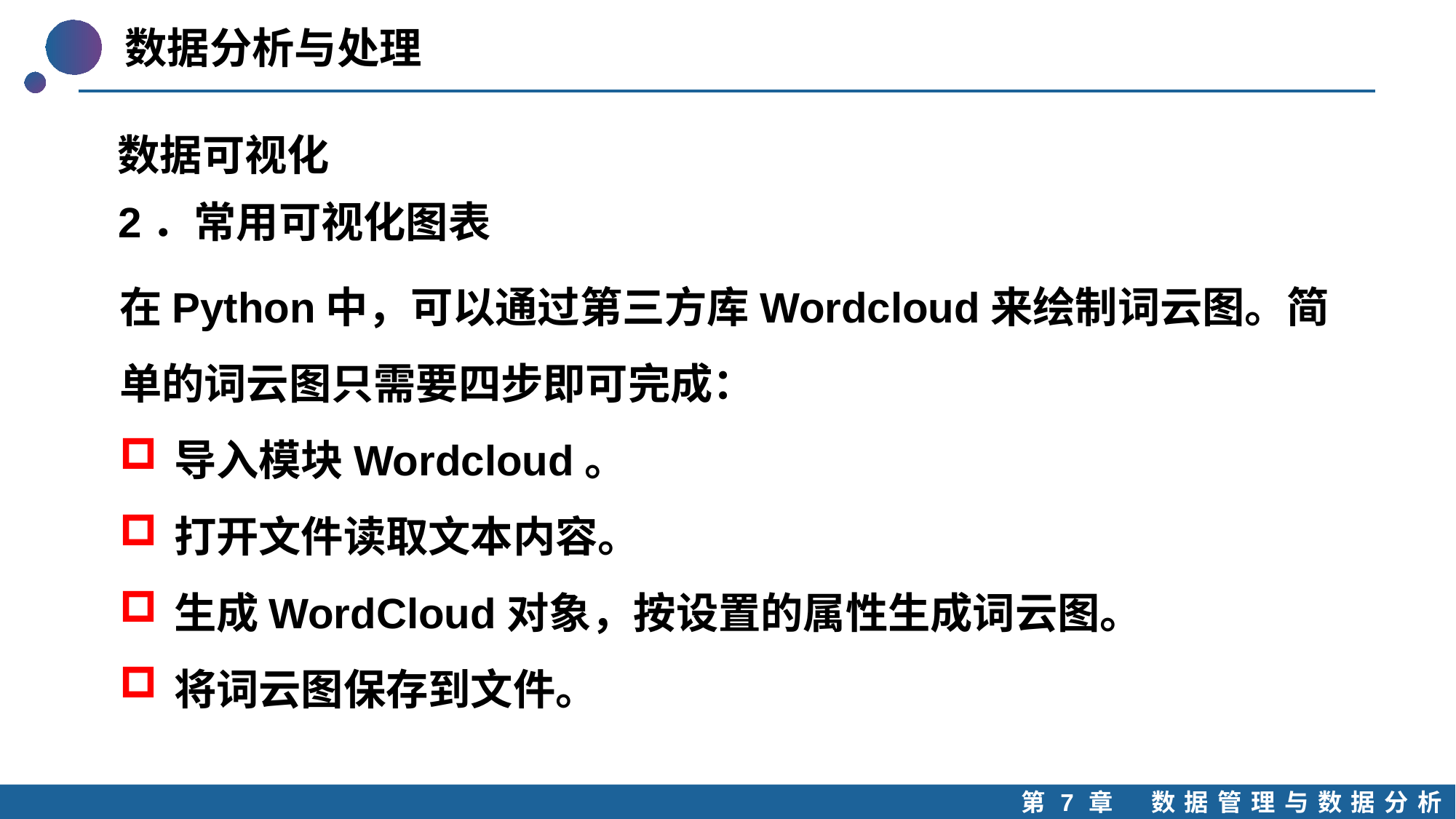

数据分析与处理

数据可视化
2．常用可视化图表
在Python中，可以通过第三方库Wordcloud来绘制词云图。简单的词云图只需要四步即可完成：
导入模块Wordcloud。
打开文件读取文本内容。
生成WordCloud对象，按设置的属性生成词云图。
将词云图保存到文件。
第7章  数据管理与数据分析